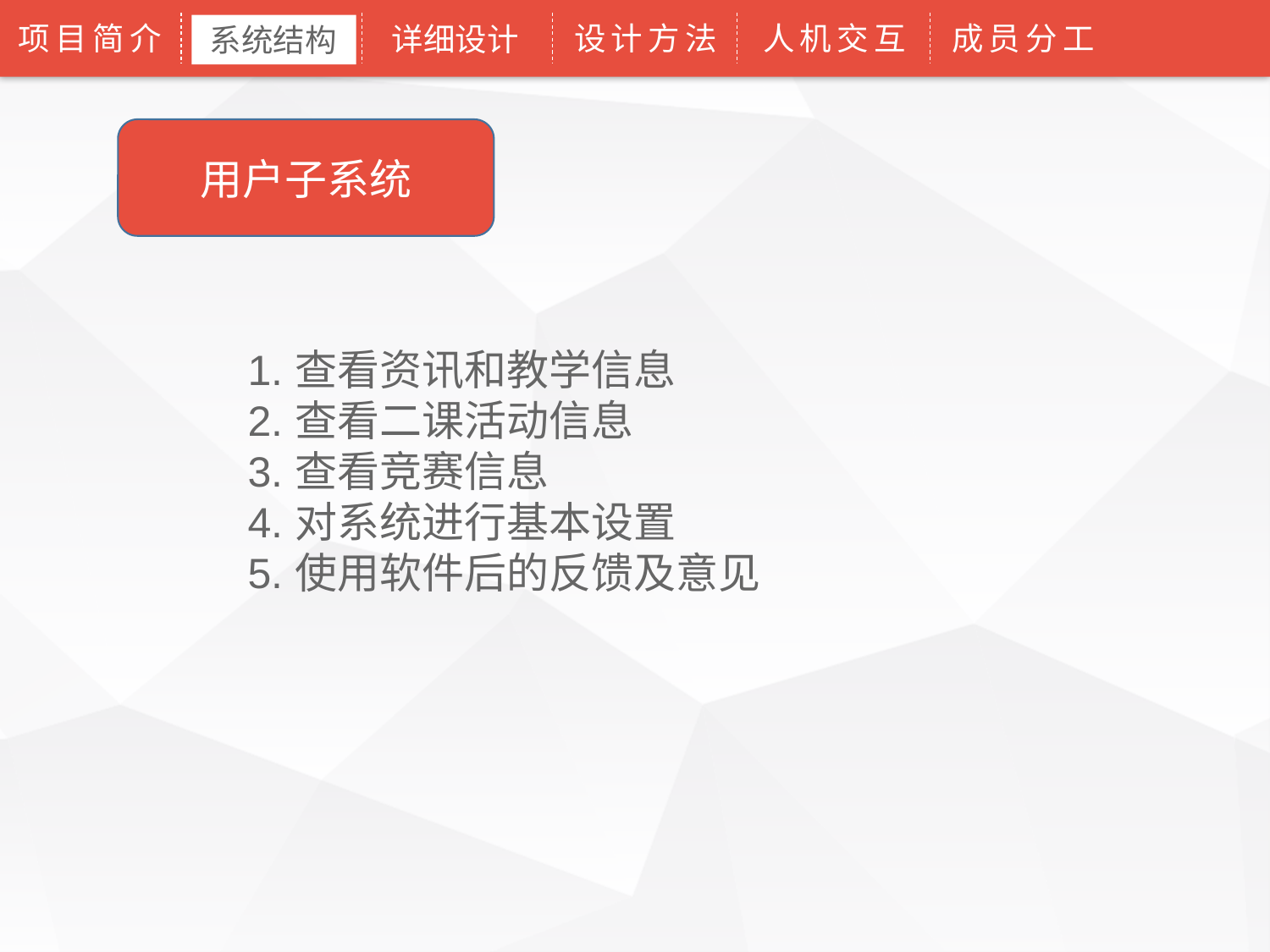

项目简介
设计方法
人机交互
成员分工
详细设计
系统结构

用户子系统
查看资讯和教学信息
查看二课活动信息
查看竞赛信息
对系统进行基本设置
使用软件后的反馈及意见